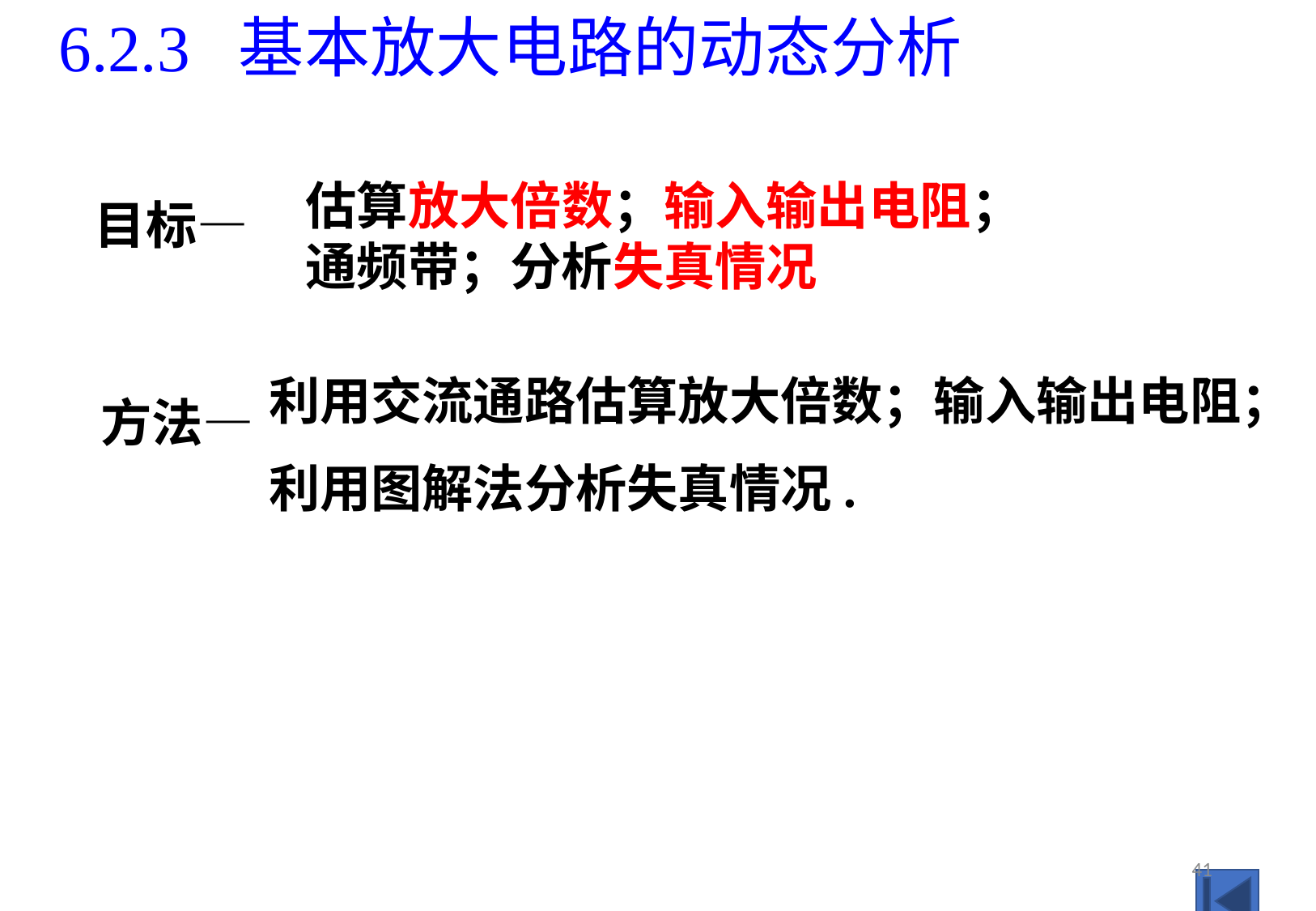

6.2.3  基本放大电路的动态分析
估算放大倍数；输入输出电阻；通频带；分析失真情况
目标—
利用交流通路估算放大倍数；输入输出电阻；
利用图解法分析失真情况.
方法—
41